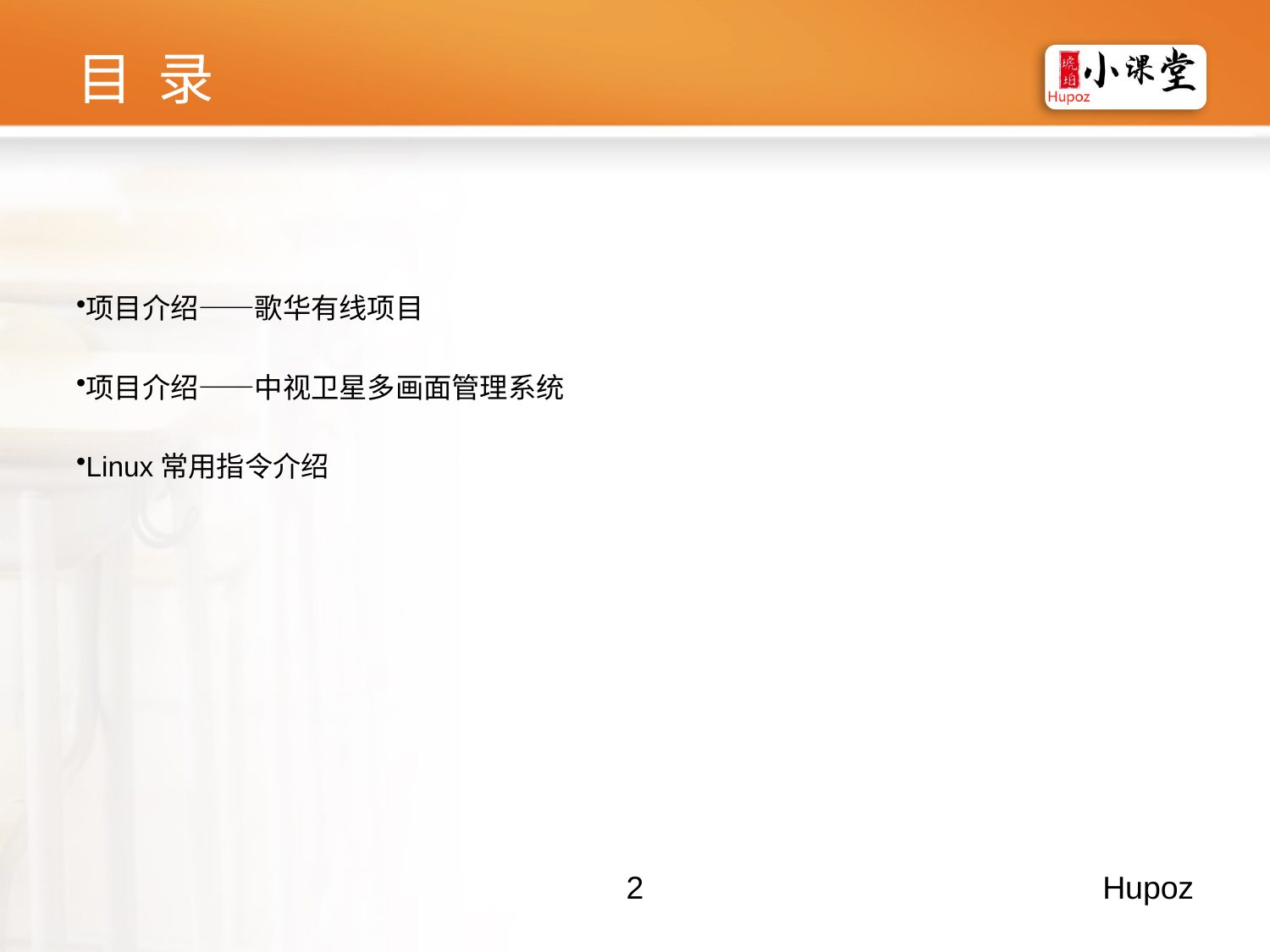

# 目  录

项目介绍——歌华有线项目

项目介绍——中视卫星多画面管理系统

Linux常用指令介绍